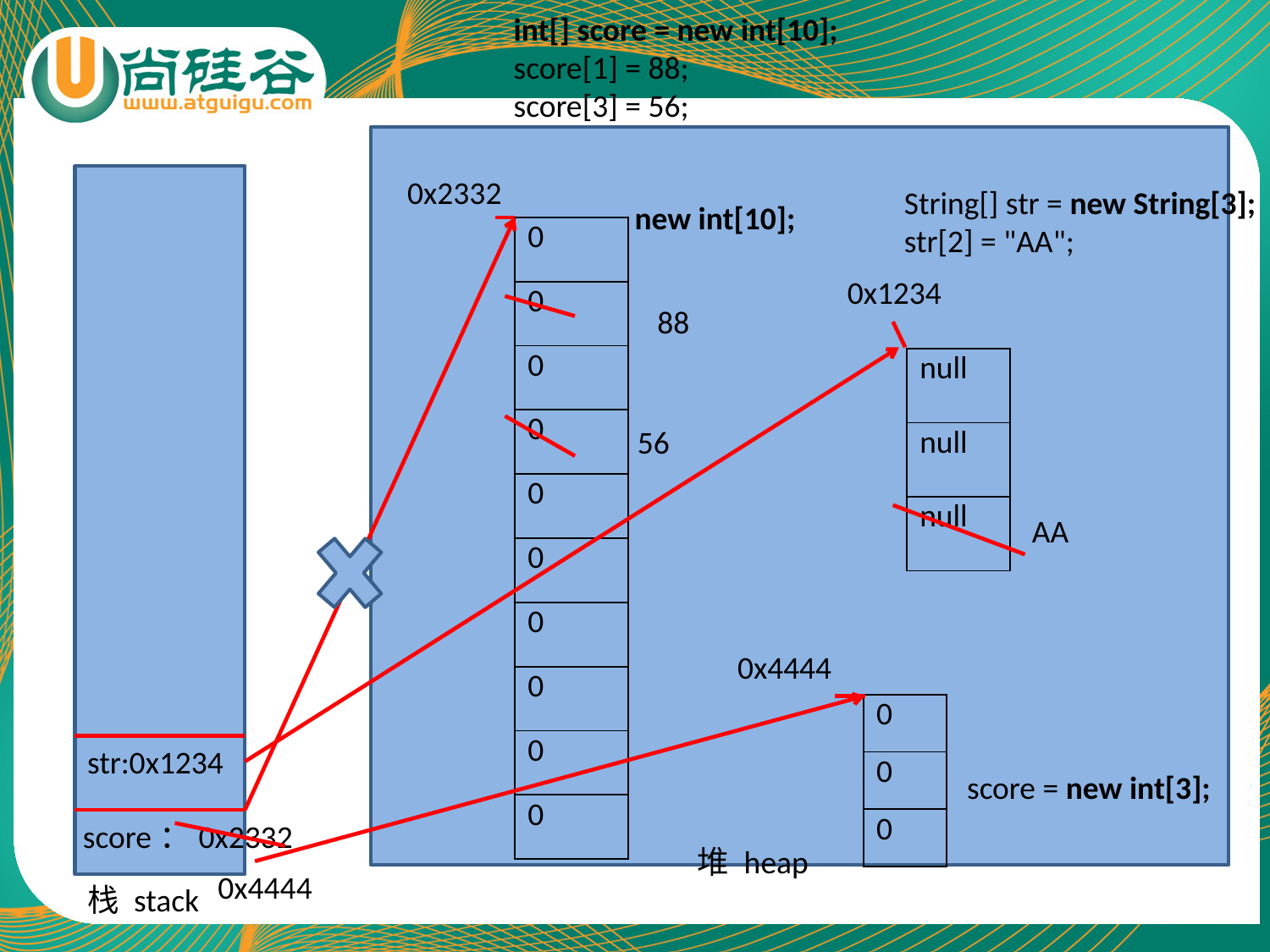

int[] score = new int[10];
score[1] = 88;
score[3] = 56;

0x2332
String[] str = new String[3];
str[2] = "AA";
new int[10];
| 0 |
| --- |
| 0 |
| 0 |
| 0 |
| 0 |
| 0 |
| 0 |
| 0 |
| 0 |
| 0 |
0x1234
88
| null |
| --- |
| null |
| null |
56
AA

0x4444
| 0 |
| --- |
| 0 |
| 0 |
str:0x1234
score = new int[3];
score：0x2332
堆 heap
0x4444
栈 stack